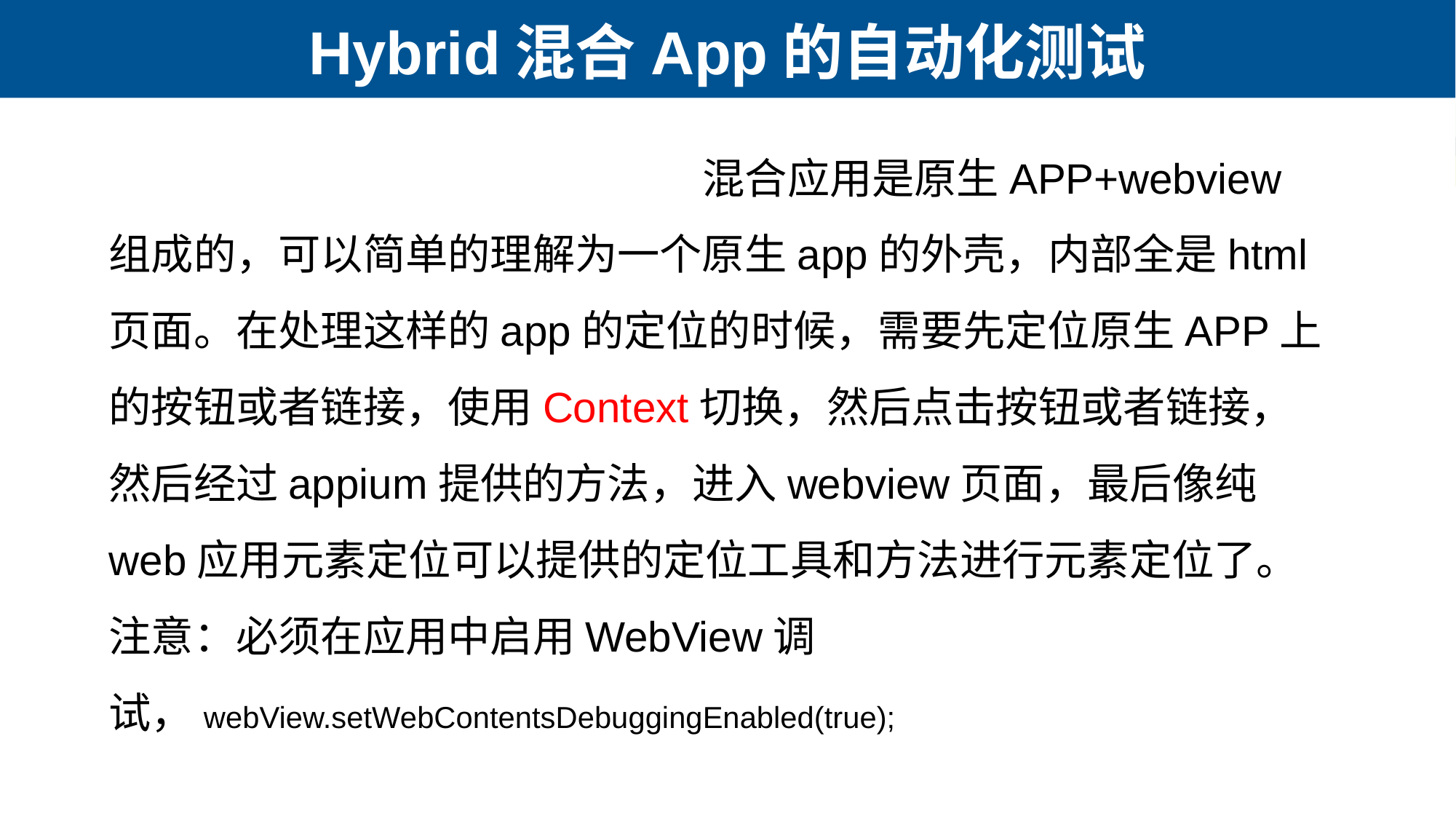

# Hybrid混合App的自动化测试
					    混合应用是原生APP+webview组成的，可以简单的理解为一个原生app的外壳，内部全是html页面。在处理这样的app的定位的时候，需要先定位原生APP上的按钮或者链接，使用Context切换，然后点击按钮或者链接，然后经过appium提供的方法，进入webview页面，最后像纯web应用元素定位可以提供的定位工具和方法进行元素定位了。
注意：必须在应用中启用WebView调试，webView.setWebContentsDebuggingEnabled(true);